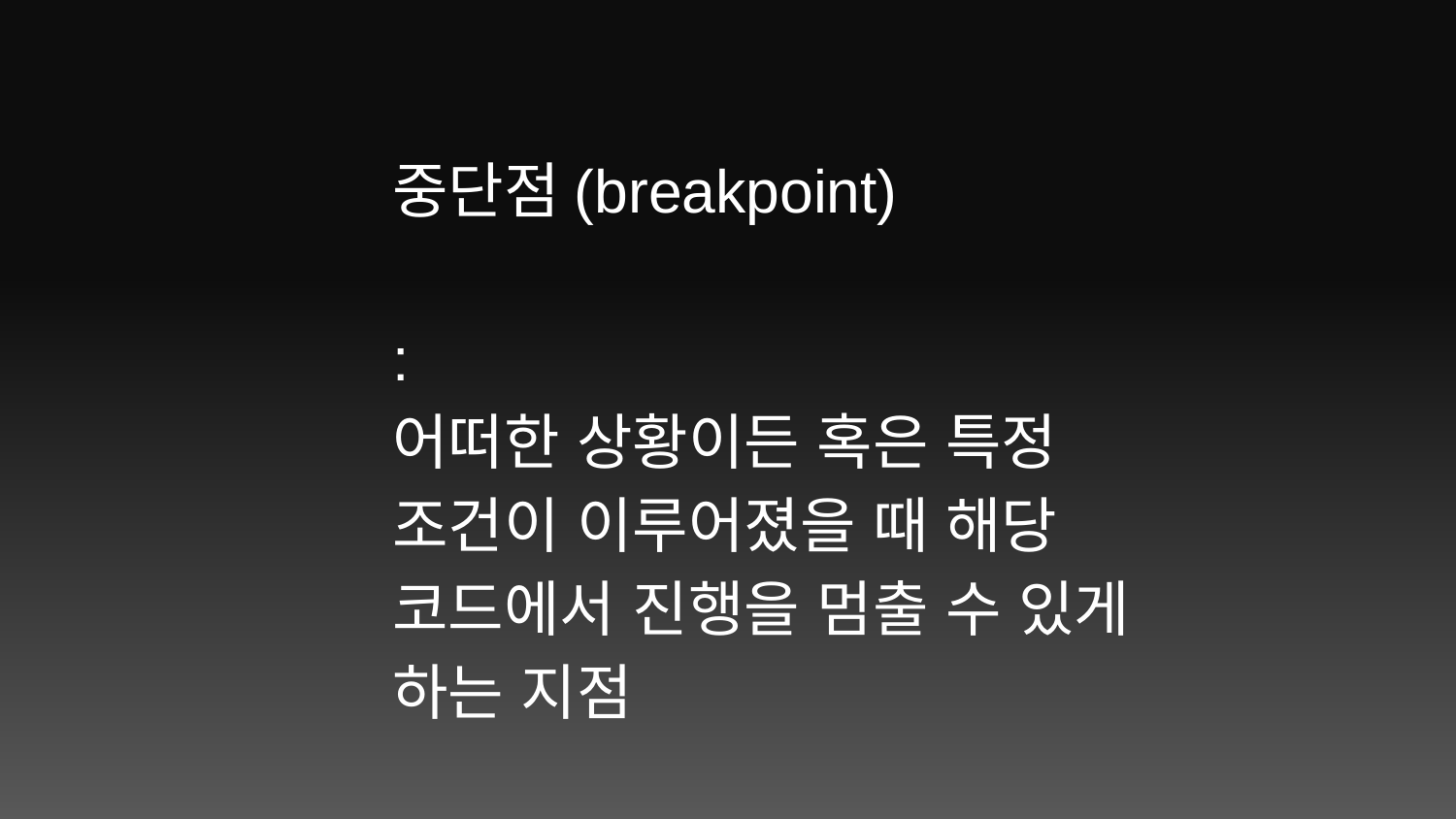

중단점(breakpoint)

:
어떠한 상황이든 혹은 특정 조건이 이루어졌을 때 해당 코드에서 진행을 멈출 수 있게 하는 지점